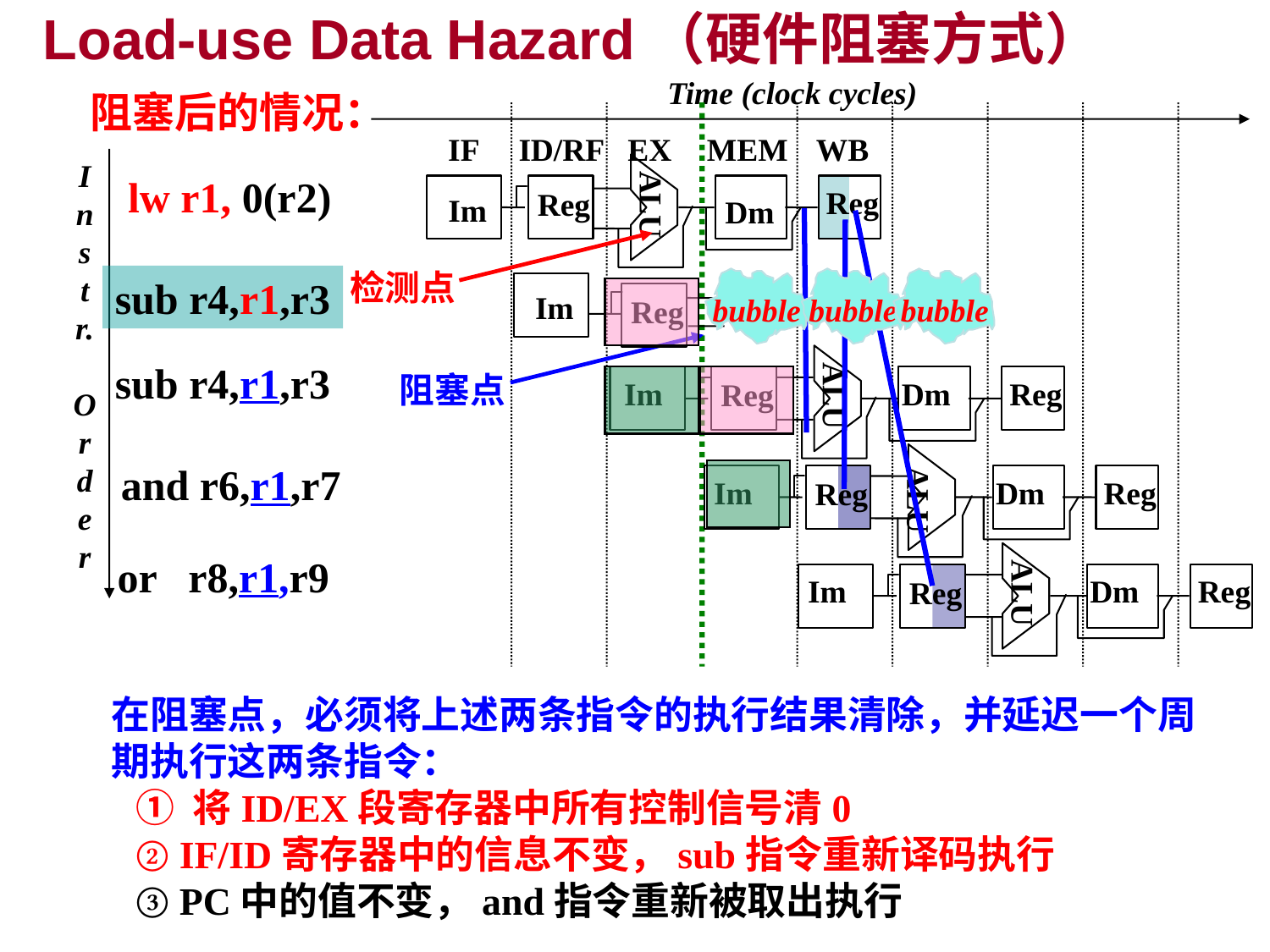

# Load-use Data Hazard（硬件阻塞方式）
Time (clock cycles)
阻塞后的情况：

IF
ID/RF
EX
MEM
WB

I
n
s
t
r.

O
r
d
e
r

lw r1, 0(r2)

Reg
Reg
ALU
Im

Dm

检测点
sub r4,r1,r3

bubble

bubble

bubble

Im

Reg

阻塞点

ALU
sub r4,r1,r3

 Im

Dm
Reg
Reg

ALU
and r6,r1,r7

Im

Dm
Reg
Reg

or   r8,r1,r9

Im
Dm
Reg
Reg
ALU

在阻塞点，必须将上述两条指令的执行结果清除，并延迟一个周期执行这两条指令：
① 将ID/EX段寄存器中所有控制信号清0
② IF/ID寄存器中的信息不变，sub指令重新译码执行
③ PC中的值不变，and指令重新被取出执行